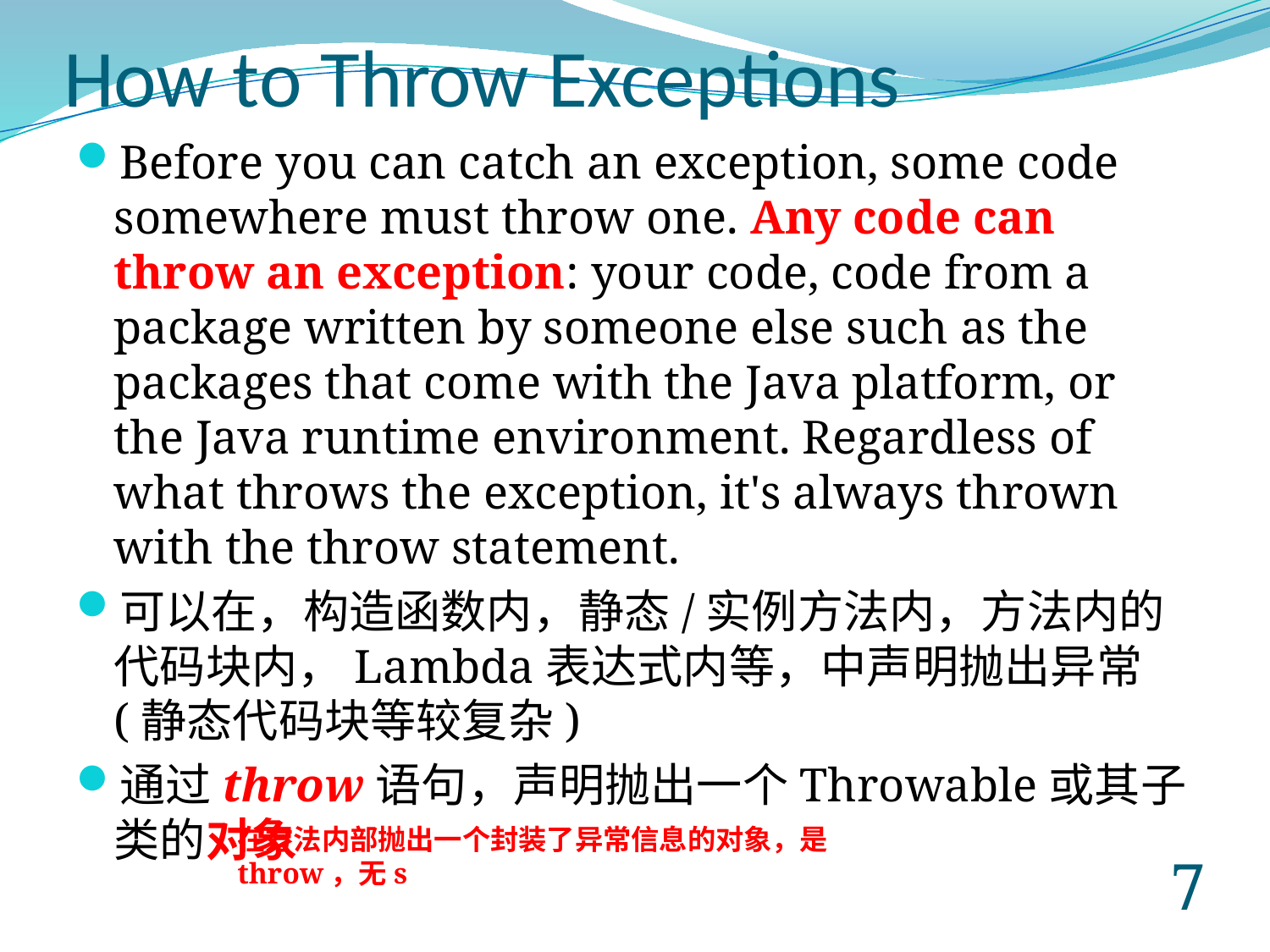

# How to Throw Exceptions
Before you can catch an exception, some code somewhere must throw one. Any code can throw an exception: your code, code from a package written by someone else such as the packages that come with the Java platform, or the Java runtime environment. Regardless of what throws the exception, it's always thrown with the throw statement.
可以在，构造函数内，静态/实例方法内，方法内的代码块内，Lambda表达式内等，中声明抛出异常(静态代码块等较复杂)
通过throw语句，声明抛出一个Throwable或其子类的对象
在方法内部抛出一个封装了异常信息的对象，是throw，无s
7